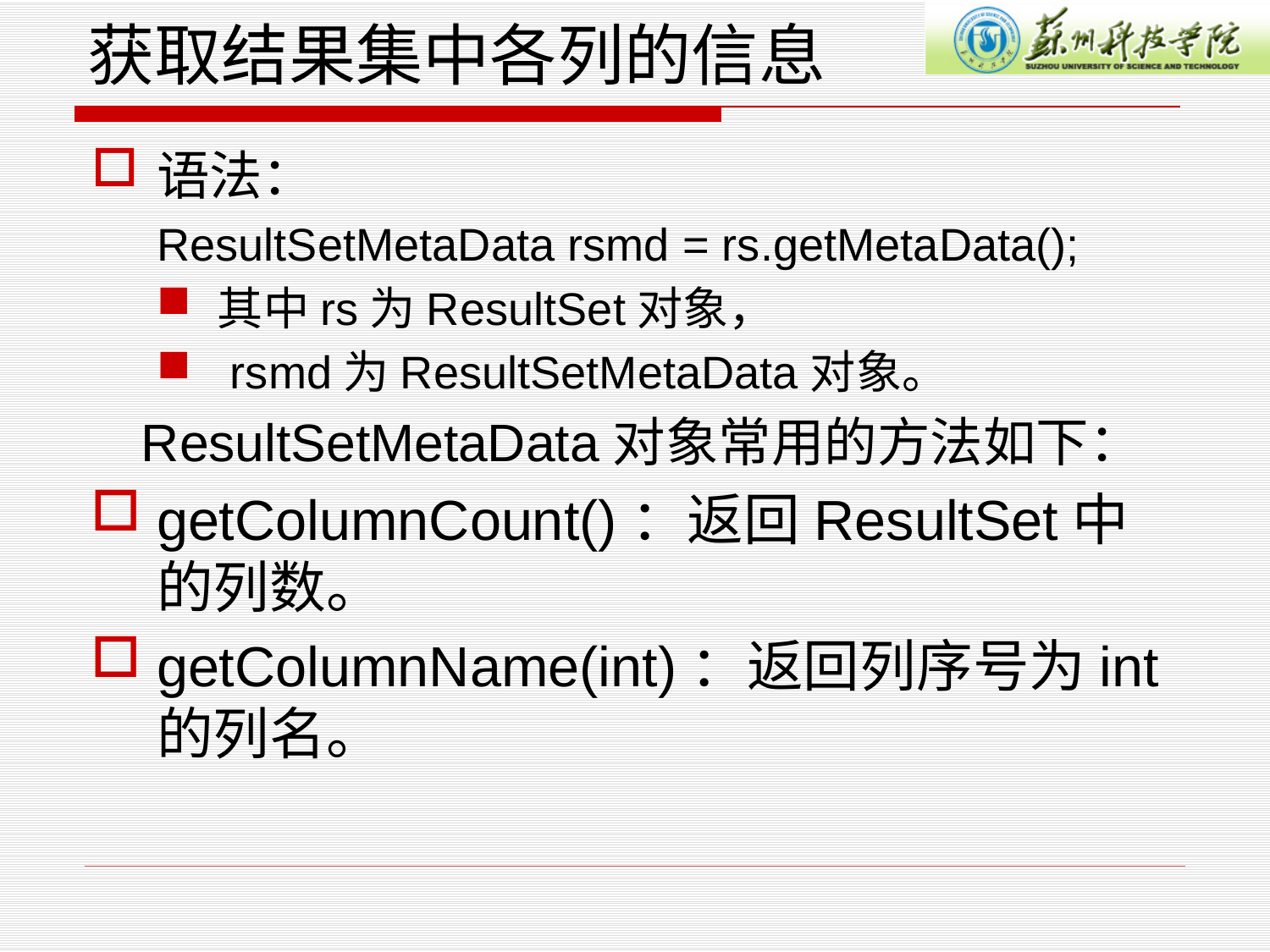

# 获取结果集中各列的信息
语法：
ResultSetMetaData rsmd = rs.getMetaData();
其中rs为ResultSet对象，
 rsmd为ResultSetMetaData对象。
 ResultSetMetaData对象常用的方法如下：
getColumnCount()：返回ResultSet中的列数。
getColumnName(int)：返回列序号为int的列名。